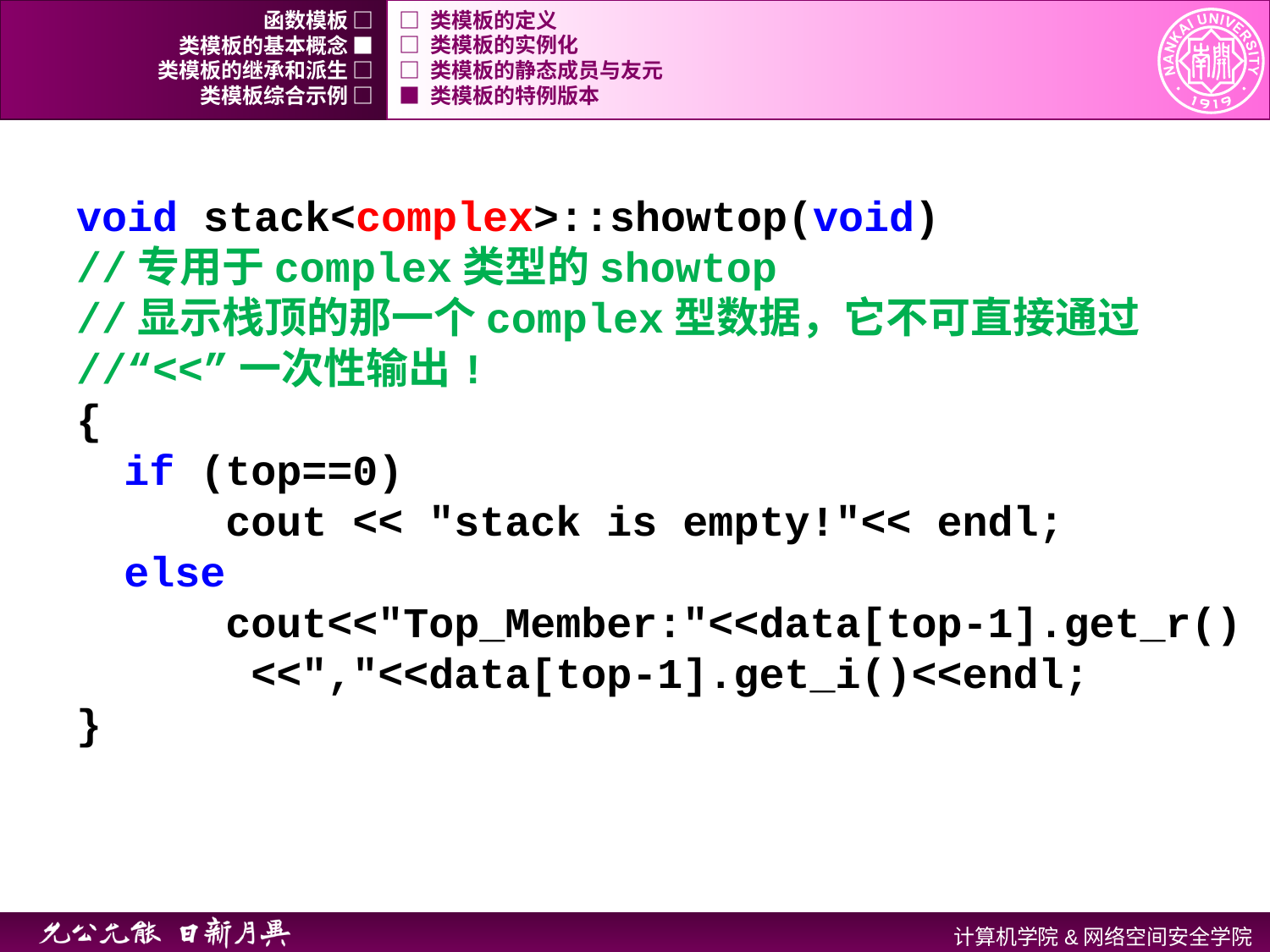

函数模板 □
□ 类模板的定义
类模板的基本概念 ■
□ 类模板的实例化
类模板的继承和派生 □
□ 类模板的静态成员与友元
类模板综合示例 □
■ 类模板的特例版本

void stack<complex>::showtop(void)
//专用于complex类型的showtop
//显示栈顶的那一个complex型数据，它不可直接通过
//“<<”一次性输出!
{
	if (top==0)
	    cout << "stack is empty!"<< endl;
	else
	    cout<<"Top_Member:"<<data[top-1].get_r()
		<<","<<data[top-1].get_i()<<endl;
}